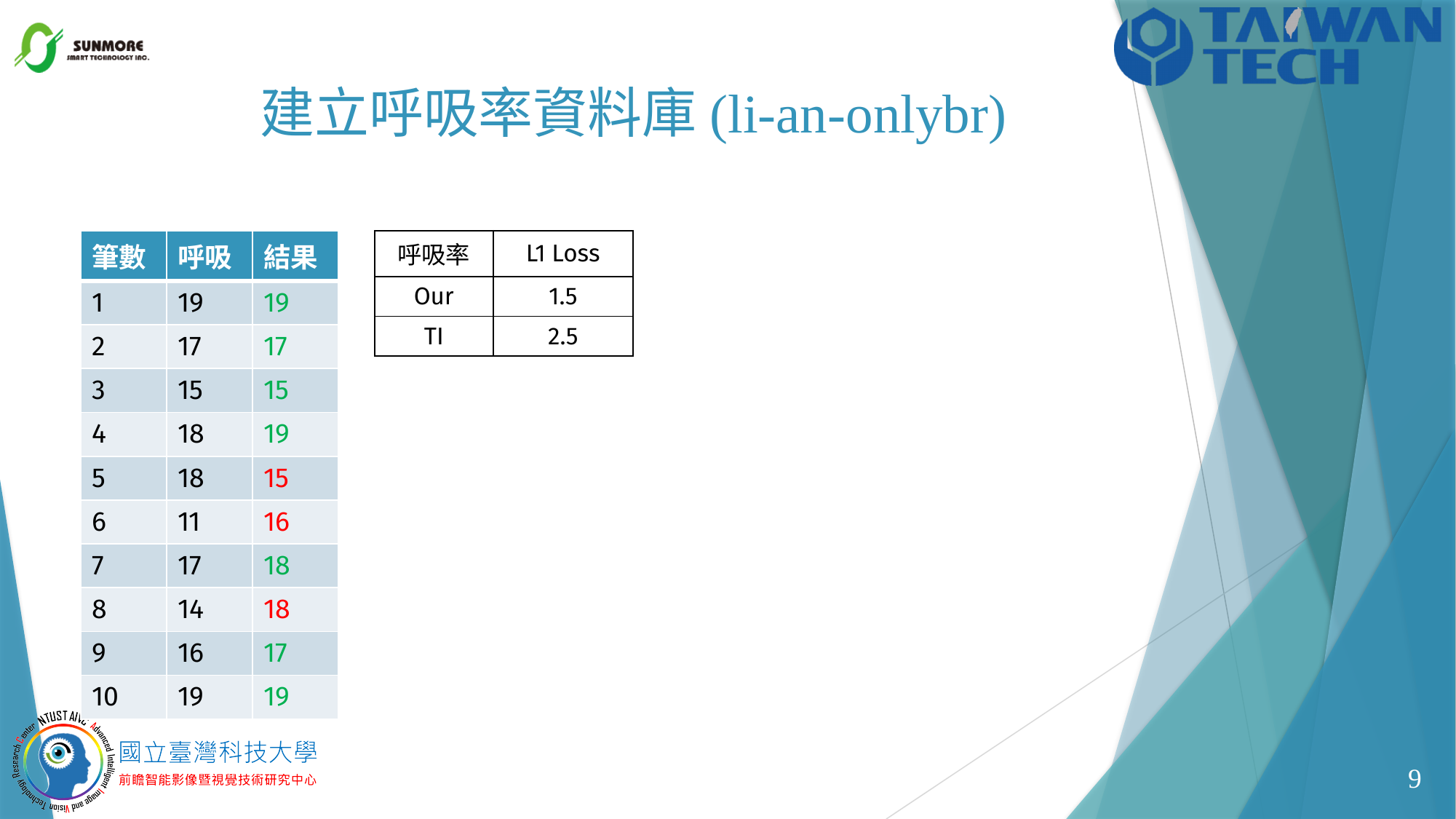

# 建立呼吸率資料庫(li-an-onlybr)
| 筆數 | 呼吸 | 結果 |
| --- | --- | --- |
| 1 | 19 | 19 |
| 2 | 17 | 17 |
| 3 | 15 | 15 |
| 4 | 18 | 19 |
| 5 | 18 | 15 |
| 6 | 11 | 16 |
| 7 | 17 | 18 |
| 8 | 14 | 18 |
| 9 | 16 | 17 |
| 10 | 19 | 19 |
| 呼吸率 | L1 Loss |
| --- | --- |
| Our | 1.5 |
| TI | 2.5 |
9